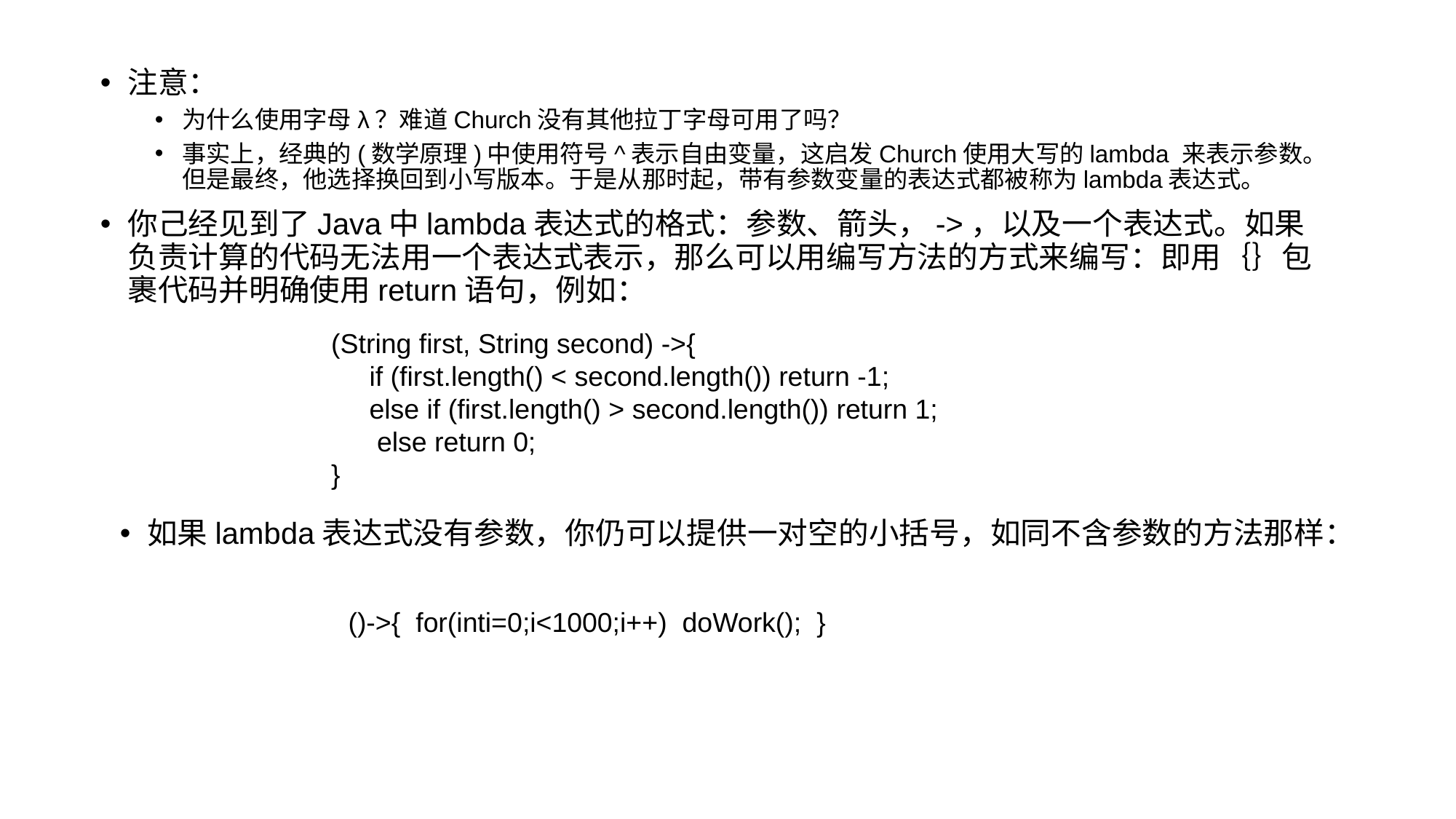

注意：
为什么使用字母λ？难道Church没有其他拉丁字母可用了吗？
事实上，经典的(数学原理)中使用符号^表示自由变量，这启发Church使用大写的lambda 来表示参数。但是最终，他选择换回到小写版本。于是从那时起，带有参数变量的表达式都被称为lambda表达式。
你己经见到了Java中lambda表达式的格式：参数、箭头，->，以及一个表达式。如果负责计算的代码无法用一个表达式表示，那么可以用编写方法的方式来编写：即用｛｝包裹代码并明确使用return语句，例如：
(String first, String second) ->{
     if (first.length() < second.length()) return -1;
     else if (first.length() > second.length()) return 1;
      else return 0;
}
如果lambda表达式没有参数，你仍可以提供一对空的小括号，如同不含参数的方法那样：
()->{  for(inti=0;i<1000;i++)  doWork();  }